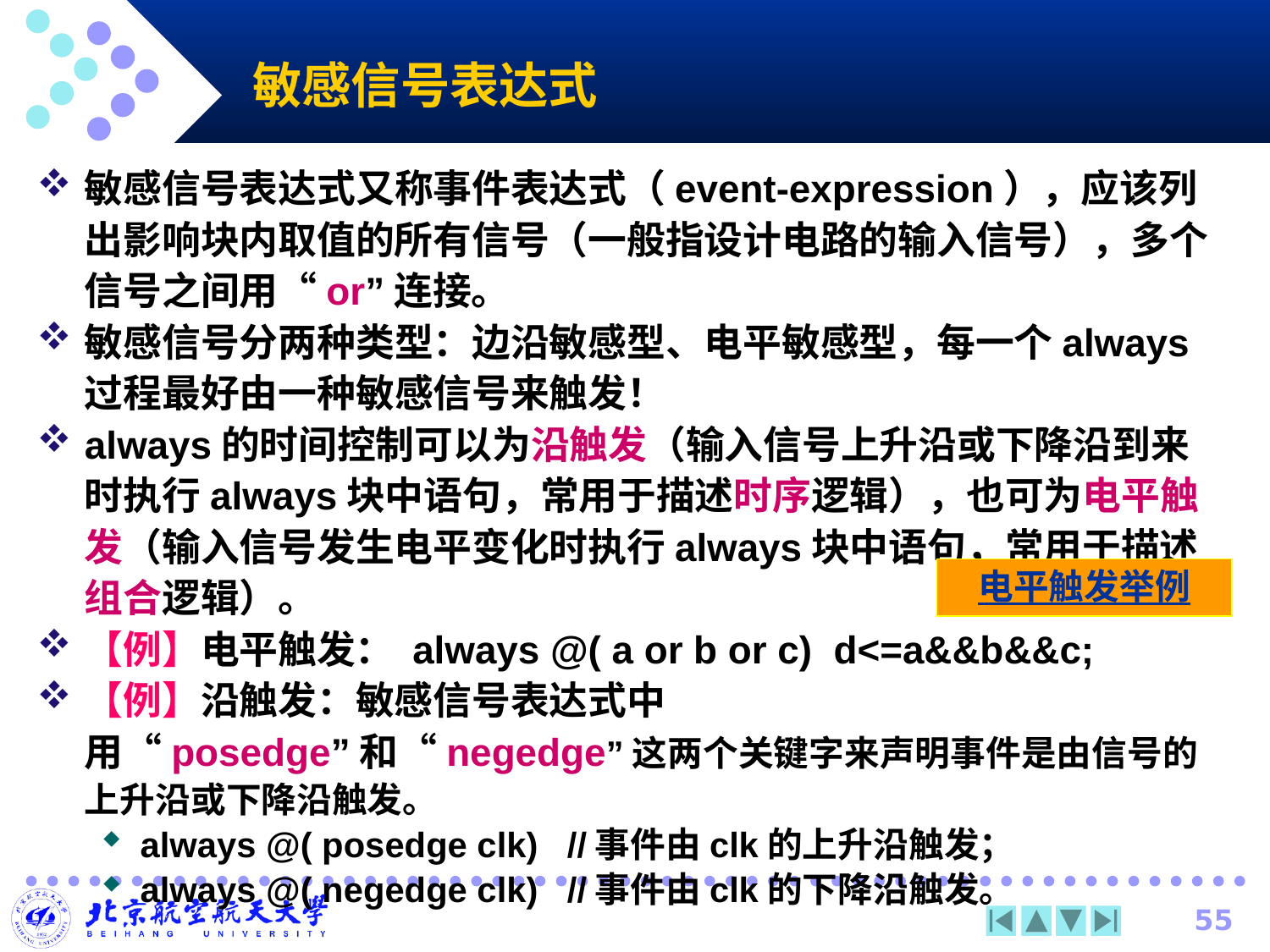

# 敏感信号表达式
敏感信号表达式又称事件表达式（event-expression），应该列出影响块内取值的所有信号（一般指设计电路的输入信号），多个信号之间用“or”连接。
敏感信号分两种类型：边沿敏感型、电平敏感型，每一个always过程最好由一种敏感信号来触发！
always的时间控制可以为沿触发（输入信号上升沿或下降沿到来时执行always块中语句，常用于描述时序逻辑），也可为电平触发（输入信号发生电平变化时执行always块中语句，常用于描述组合逻辑）。
【例】电平触发： always @( a or b or c)  d<=a&&b&&c;
【例】沿触发：敏感信号表达式中用“posedge”和“negedge”这两个关键字来声明事件是由信号的上升沿或下降沿触发。
always @( posedge clk)   //事件由clk的上升沿触发；
always @( negedge clk)   //事件由clk的下降沿触发。
电平触发举例
55